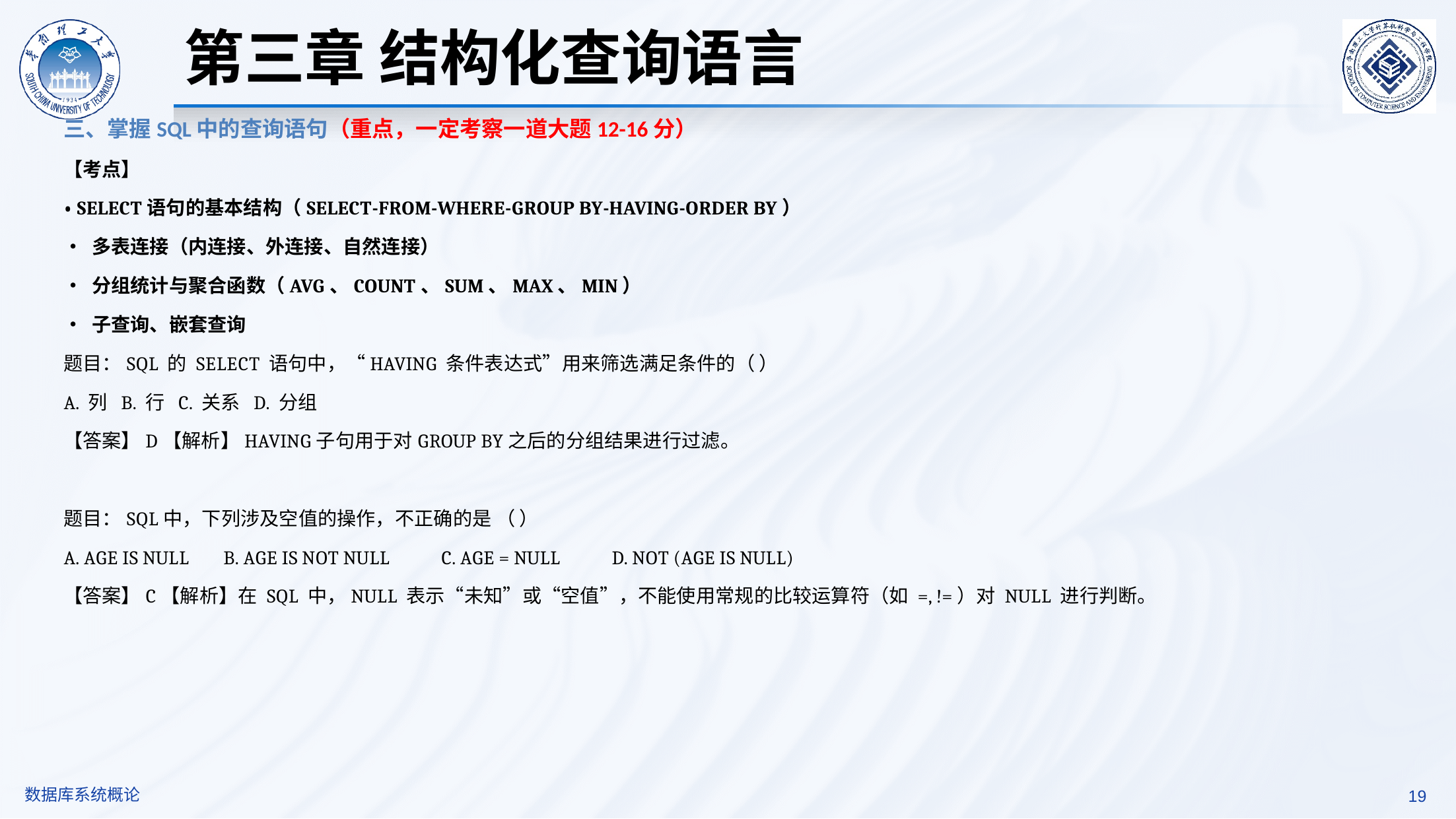

第三章 结构化查询语言

三、掌握SQL中的查询语句（重点，一定考察一道大题12-16分）
【考点】
• SELECT语句的基本结构（SELECT-FROM-WHERE-GROUP BY-HAVING-ORDER BY）
• 多表连接（内连接、外连接、自然连接）
• 分组统计与聚合函数（AVG、COUNT、SUM、MAX、MIN）
• 子查询、嵌套查询
题目：SQL 的 SELECT 语句中，“HAVING 条件表达式”用来筛选满足条件的（ ）
A. 列  B. 行  C. 关系  D. 分组
【答案】D【解析】HAVING子句用于对GROUP BY之后的分组结果进行过滤。

题目：SQL中，下列涉及空值的操作，不正确的是 （ ）
A. AGE IS NULL        B. AGE IS NOT NULL            C. AGE = NULL            D. NOT (AGE IS NULL)
【答案】C【解析】在 SQL 中，NULL 表示“未知”或“空值”，不能使用常规的比较运算符（如 =, !=）对 NULL 进行判断。